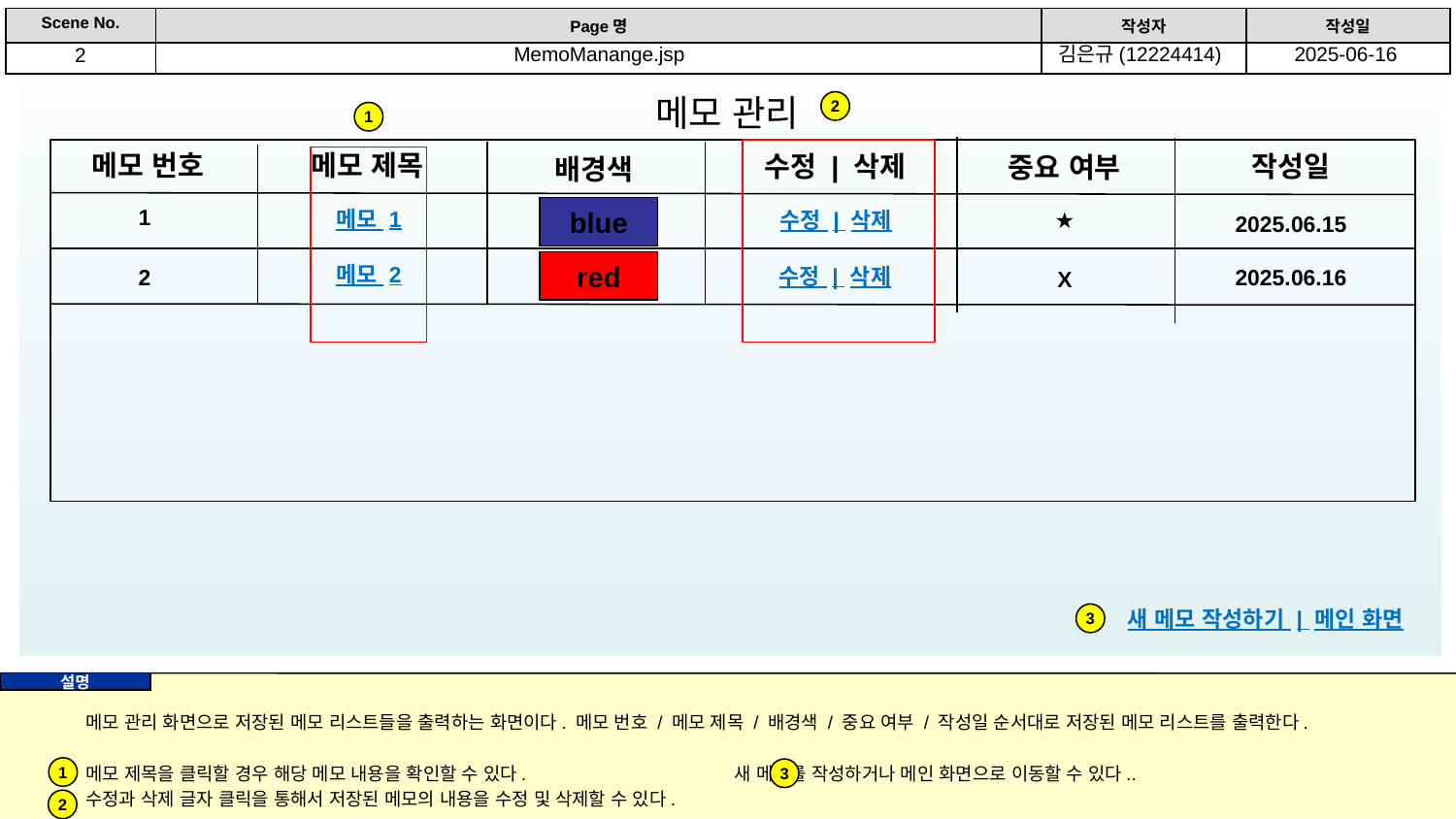

MemoManange.jsp
김은규(12224414)
2025-06-16
2
       				   메모 관리
2
1

메모 제목
메모 번호
수정 | 삭제
작성일
중요 여부
배경색

1
blue
메모 1
수정 | 삭제
★
2025.06.15
red
메모 2
수정 | 삭제
2025.06.16
2
X
새 메모 작성하기 | 메인 화면
3
메모 관리 화면으로 저장된 메모 리스트들을 출력하는 화면이다. 메모 번호 / 메모 제목 / 배경색 / 중요 여부 / 작성일 순서대로 저장된 메모 리스트를 출력한다.

메모 제목을 클릭할 경우 해당 메모 내용을 확인할 수 있다.                                        새 메모를 작성하거나 메인 화면으로 이동할 수 있다..
수정과 삭제 글자 클릭을 통해서 저장된 메모의 내용을 수정 및 삭제할 수 있다.

1
3
2